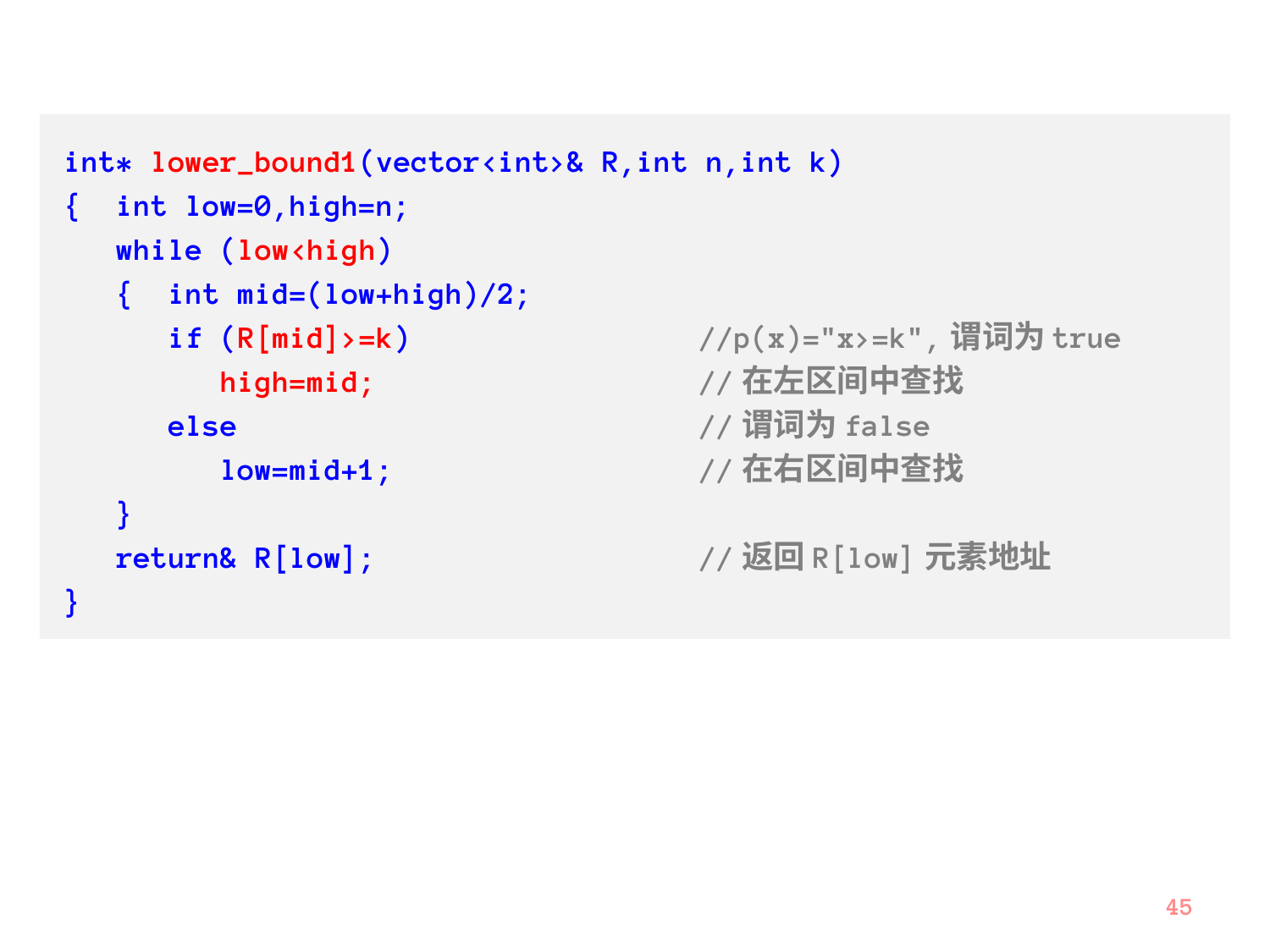

int* lower_bound1(vector<int>& R,int n,int k)
{  int low=0,high=n;
   while (low<high)
   {  int mid=(low+high)/2;
      if (R[mid]>=k)			//p(x)="x>=k",谓词为true
         high=mid;			//在左区间中查找
      else				//谓词为false
         low=mid+1;			//在右区间中查找
   }
   return& R[low];			//返回R[low]元素地址
}
45